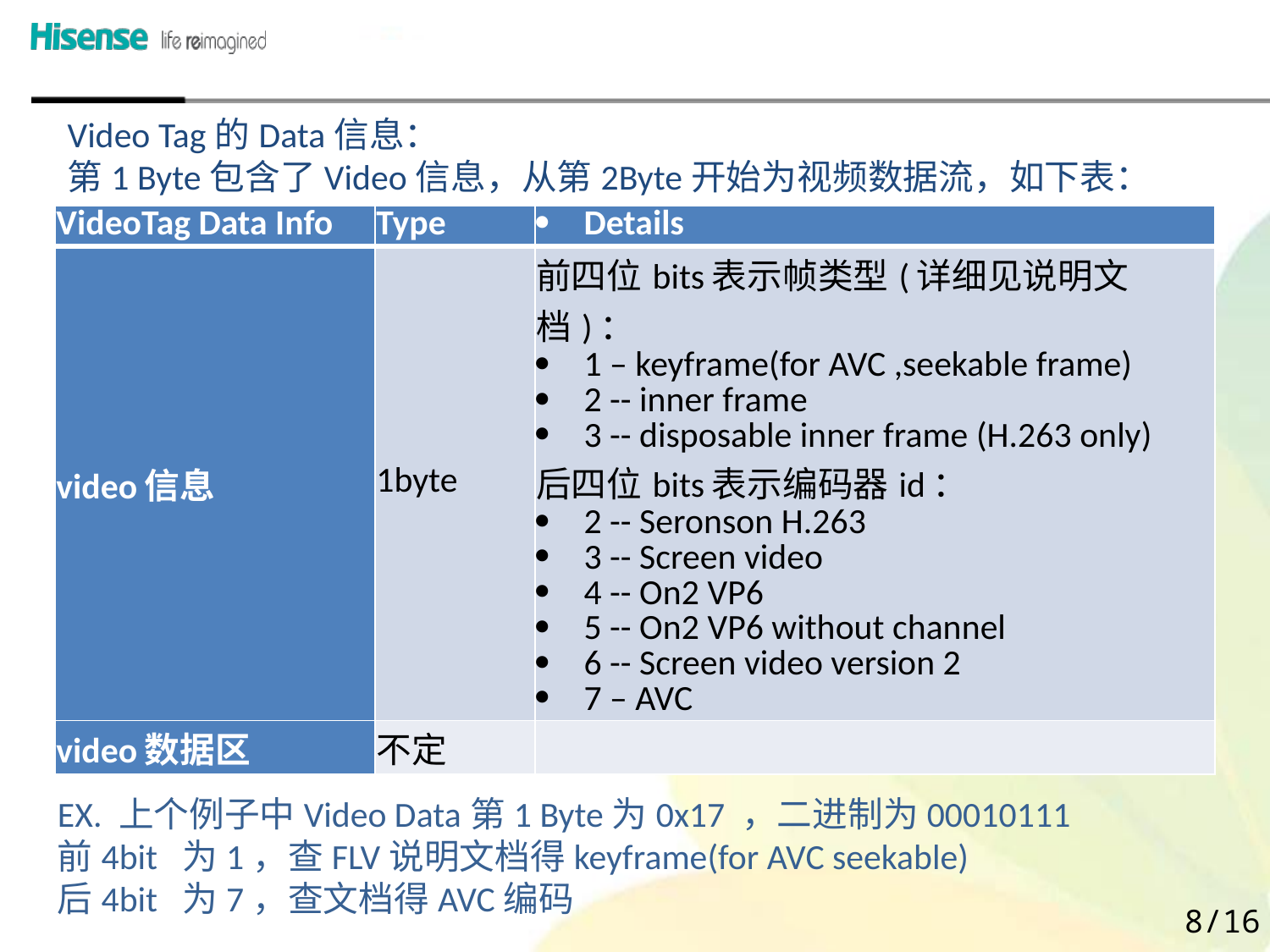

Video Tag的Data信息：
第1 Byte包含了Video信息，从第2Byte开始为视频数据流，如下表：
| VideoTag Data Info | Type | Details |
| --- | --- | --- |
| video信息 | 1byte | 前四位bits表示帧类型(详细见说明文档)： 1 – keyframe(for AVC ,seekable frame) 2 -- inner frame 3 -- disposable inner frame (H.263 only) 后四位bits表示编码器id： 2 -- Seronson H.263 3 -- Screen video 4 -- On2 VP6 5 -- On2 VP6 without channel 6 -- Screen video version 2 7 – AVC |
| video数据区 | 不定 |  |
EX. 上个例子中Video Data第1 Byte为0x17 ，二进制为00010111
前4bit  为1，查FLV说明文档得keyframe(for AVC seekable)
后4bit  为7，查文档得AVC编码
8/16